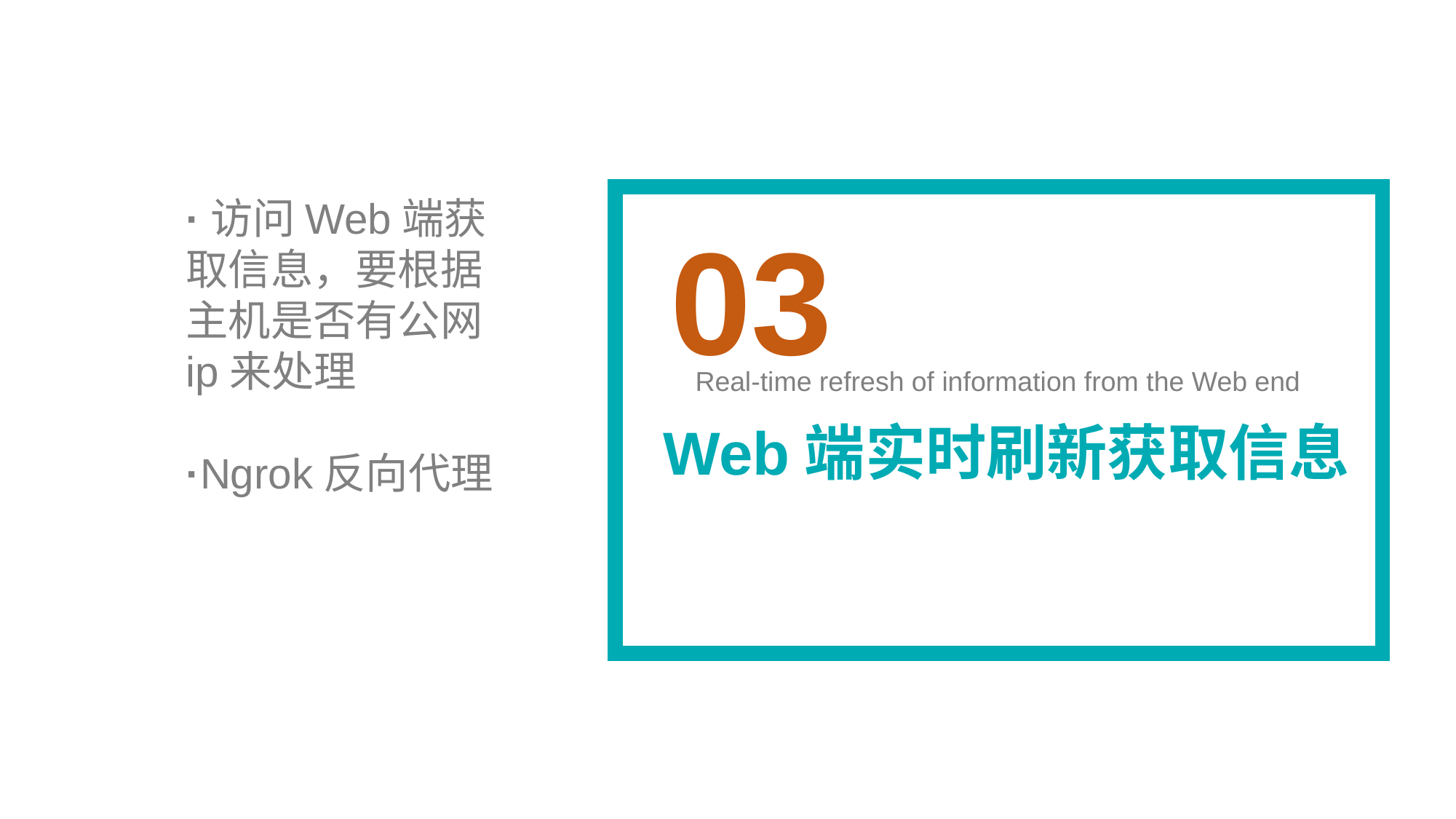

·访问Web端获取信息，要根据主机是否有公网ip来处理

·Ngrok反向代理

03
Real-time refresh of information from the Web end
Web端实时刷新获取信息